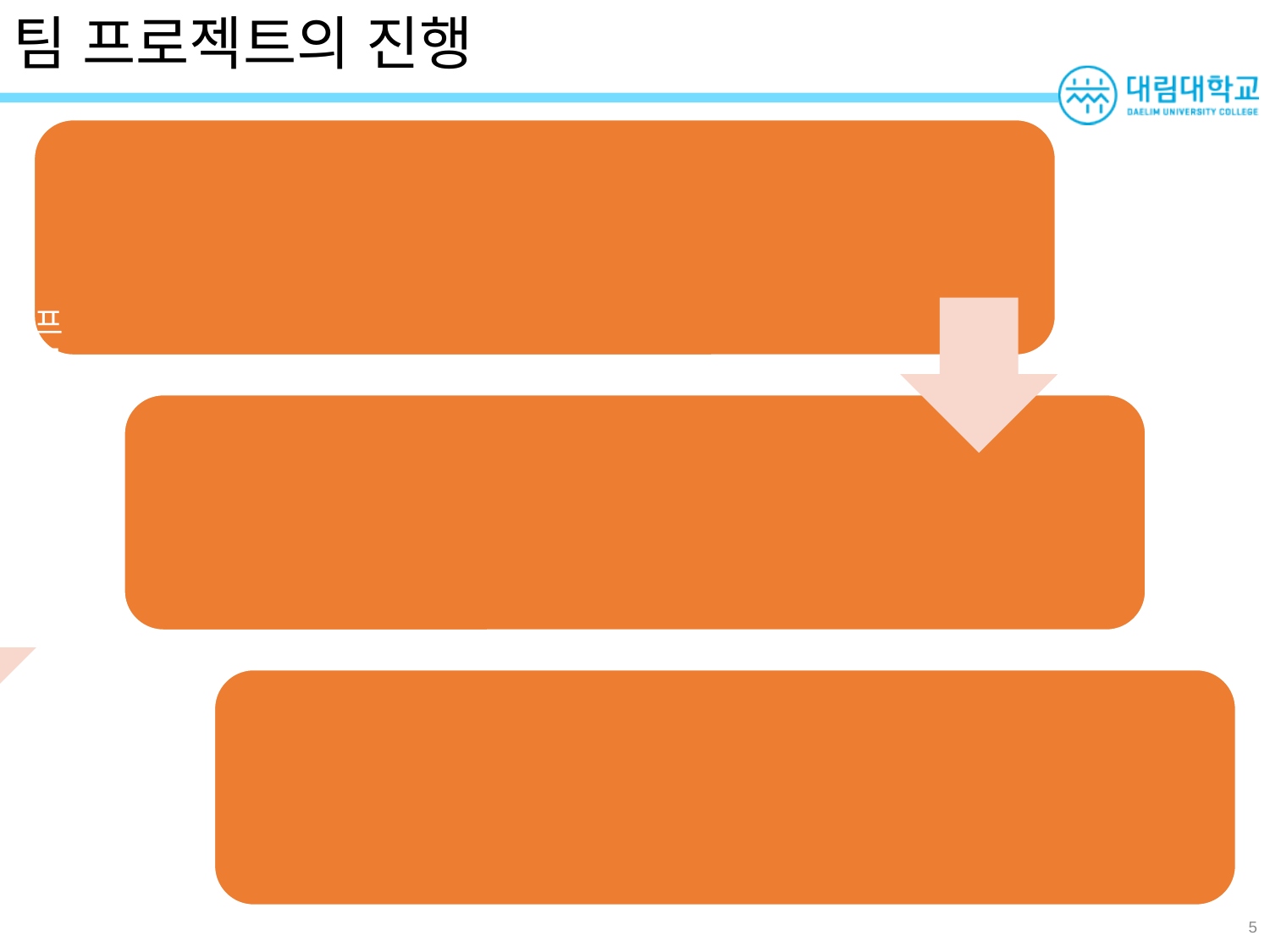

# 팀 프로젝트의 진행
팀별 역할 설정
프로토타입핑(30분)
고객 (1명)
개발자 (3명)
테스트 엔지니어 (1명)
5